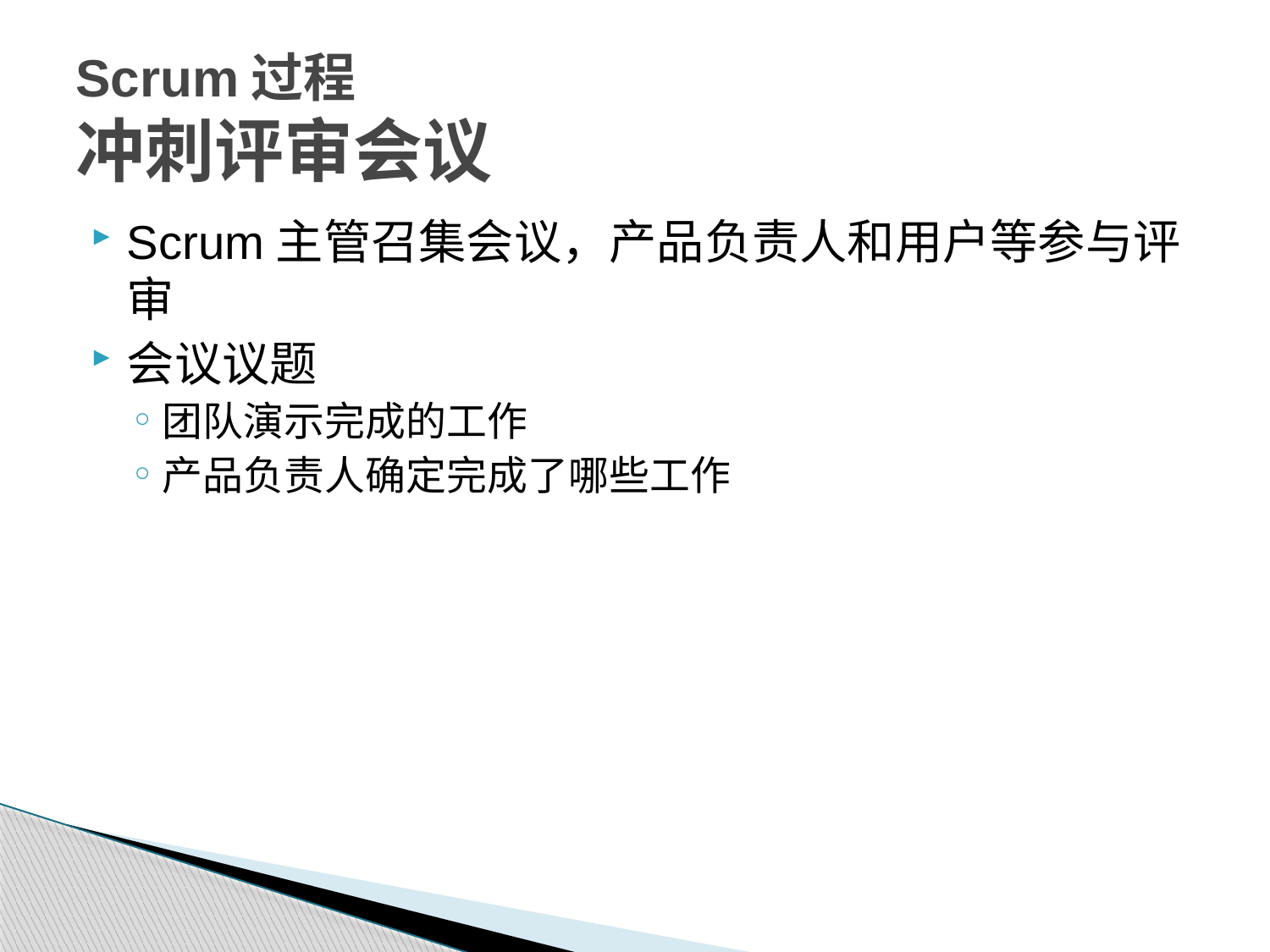

# Scrum过程 冲刺评审会议
Scrum主管召集会议，产品负责人和用户等参与评审
会议议题
团队演示完成的工作
产品负责人确定完成了哪些工作